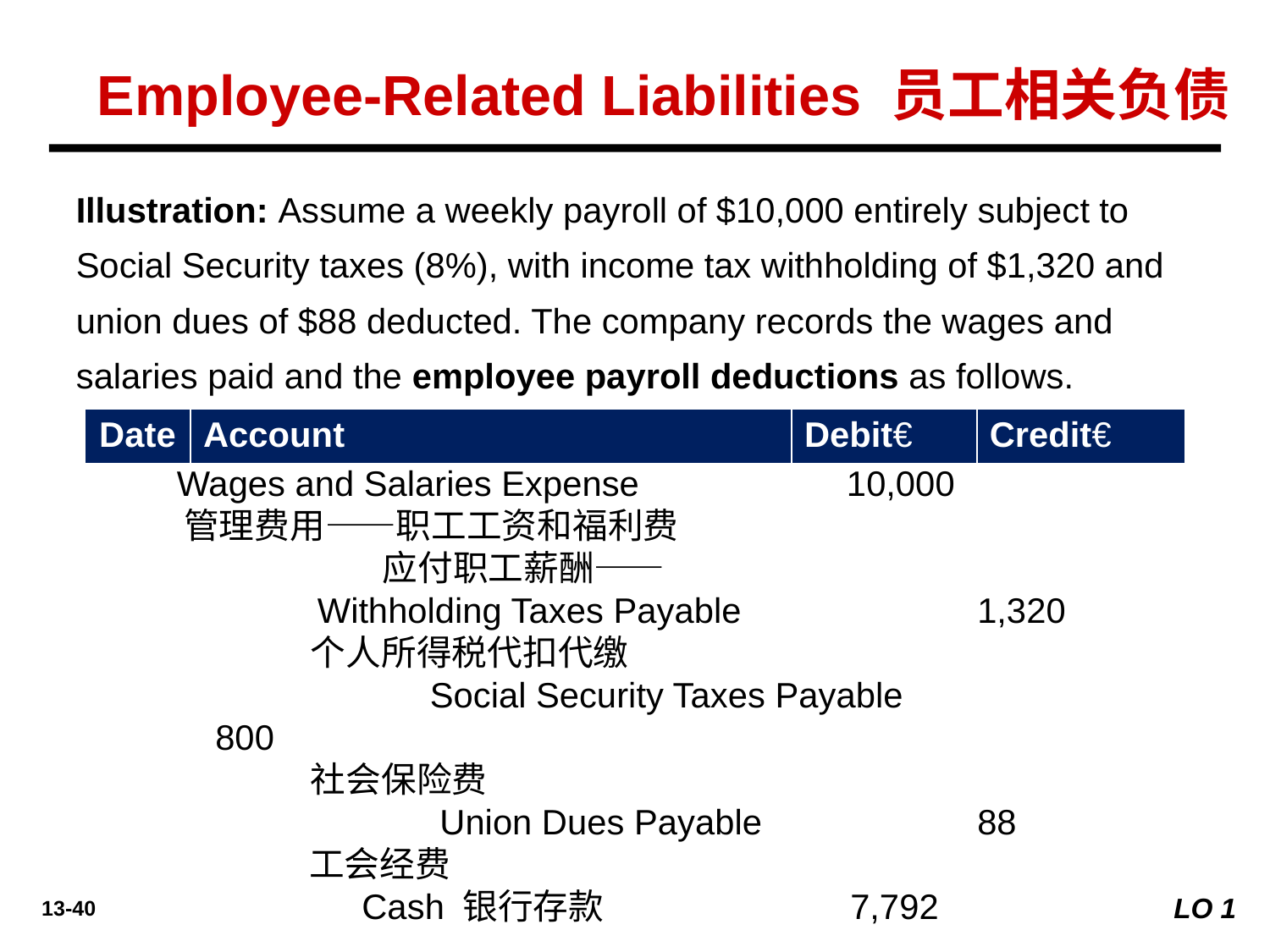

Employee-Related Liabilities 员工相关负债

Illustration: Assume a weekly payroll of $10,000 entirely subject to Social Security taxes (8%), with income tax withholding of $1,320 and union dues of $88 deducted. The company records the wages and salaries paid and the employee payroll deductions as follows.
| Date | Account | Debit€ | Credit€ |
| --- | --- | --- | --- |
	Wages and Salaries Expense  	10,000
   管理费用——职工工资和福利费
	      应付职工薪酬——
                 Withholding Taxes Payable		1,320
个人所得税代扣代缴
		         Social Security Taxes Payable		800
社会保险费
		          Union Dues Payable		88
                   工会经费
		  Cash 银行存款		7,792
LO 1